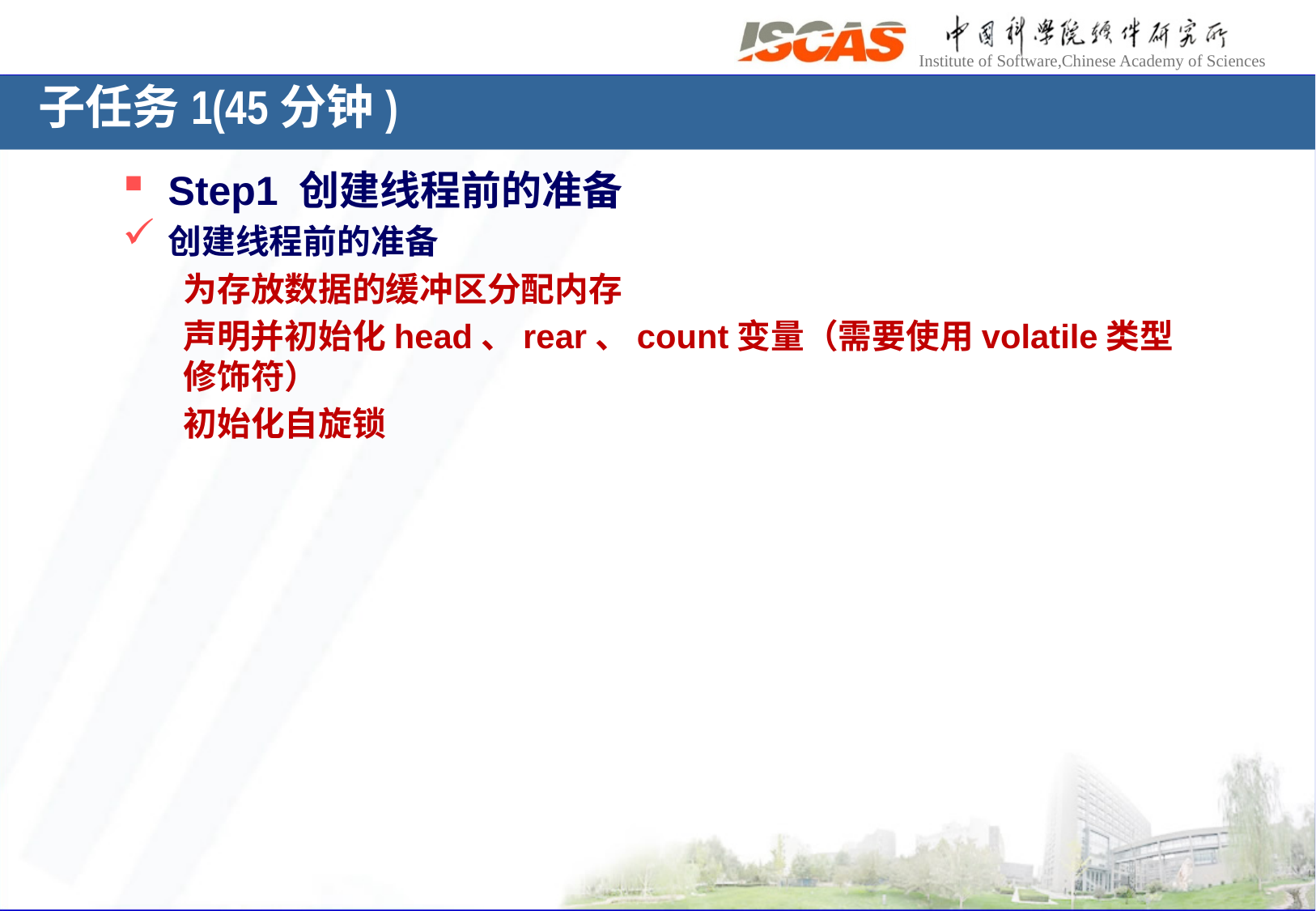

子任务1(45分钟)
Step1 创建线程前的准备
创建线程前的准备
为存放数据的缓冲区分配内存
声明并初始化head、rear、count变量（需要使用volatile类型修饰符）
初始化自旋锁